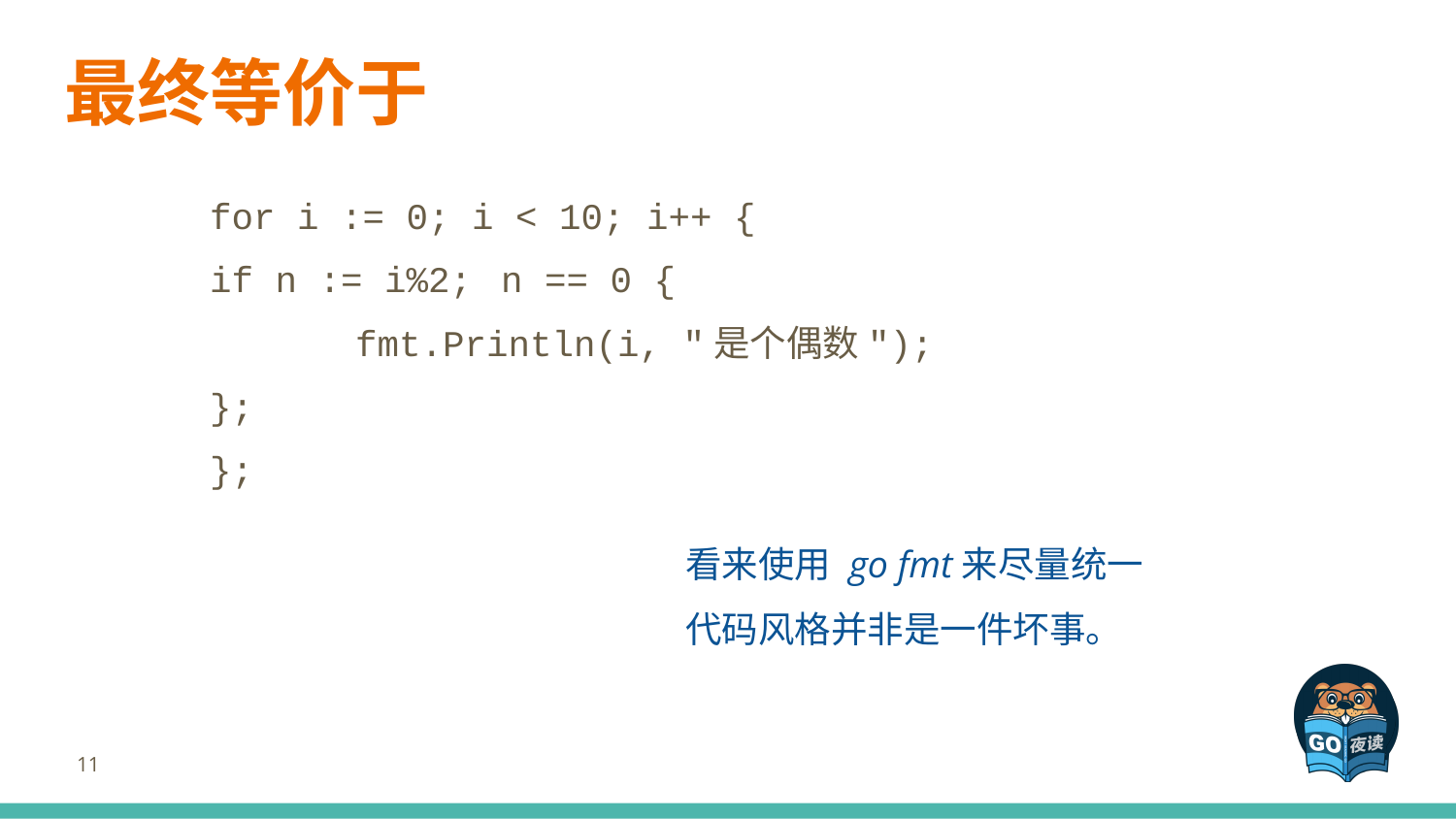

# 最终等价于
 	for i := 0; i < 10; i++ {
      	if n := i%2; 	n == 0 {
           	fmt.Println(i, "是个偶数");
      	};
 	};
看来使用 go fmt来尽量统一代码风格并非是一件坏事。
11